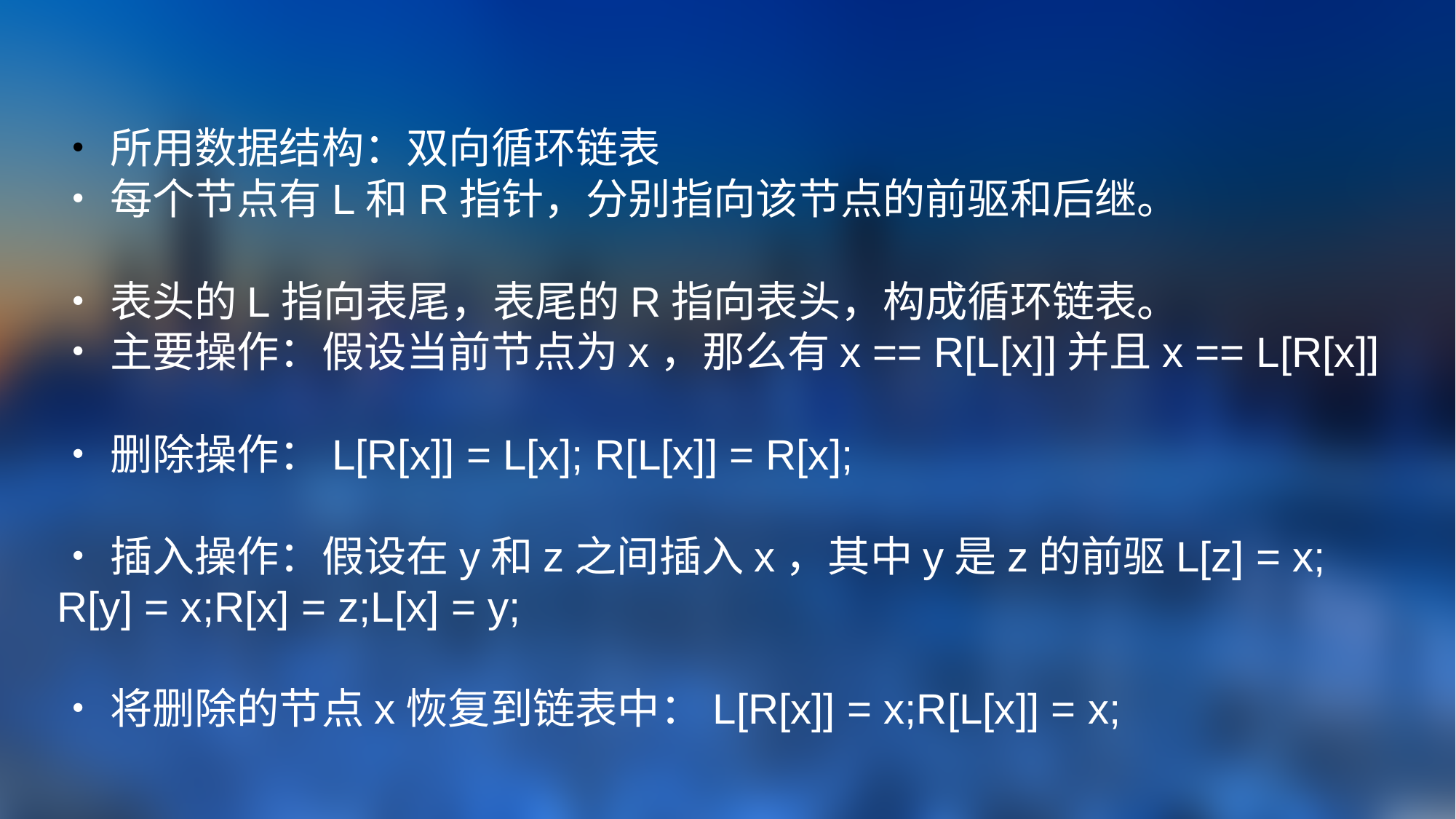

•所用数据结构：双向循环链表
•每个节点有L和R指针，分别指向该节点的前驱和后继。

•表头的L指向表尾，表尾的R指向表头，构成循环链表。
•主要操作：假设当前节点为x，那么有x == R[L[x]]并且x == L[R[x]]

•删除操作：L[R[x]] = L[x]; R[L[x]] = R[x];

•插入操作：假设在y和z之间插入x，其中y是z的前驱L[z] = x; R[y] = x;R[x] = z;L[x] = y;

•将删除的节点x恢复到链表中：L[R[x]] = x;R[L[x]] = x;